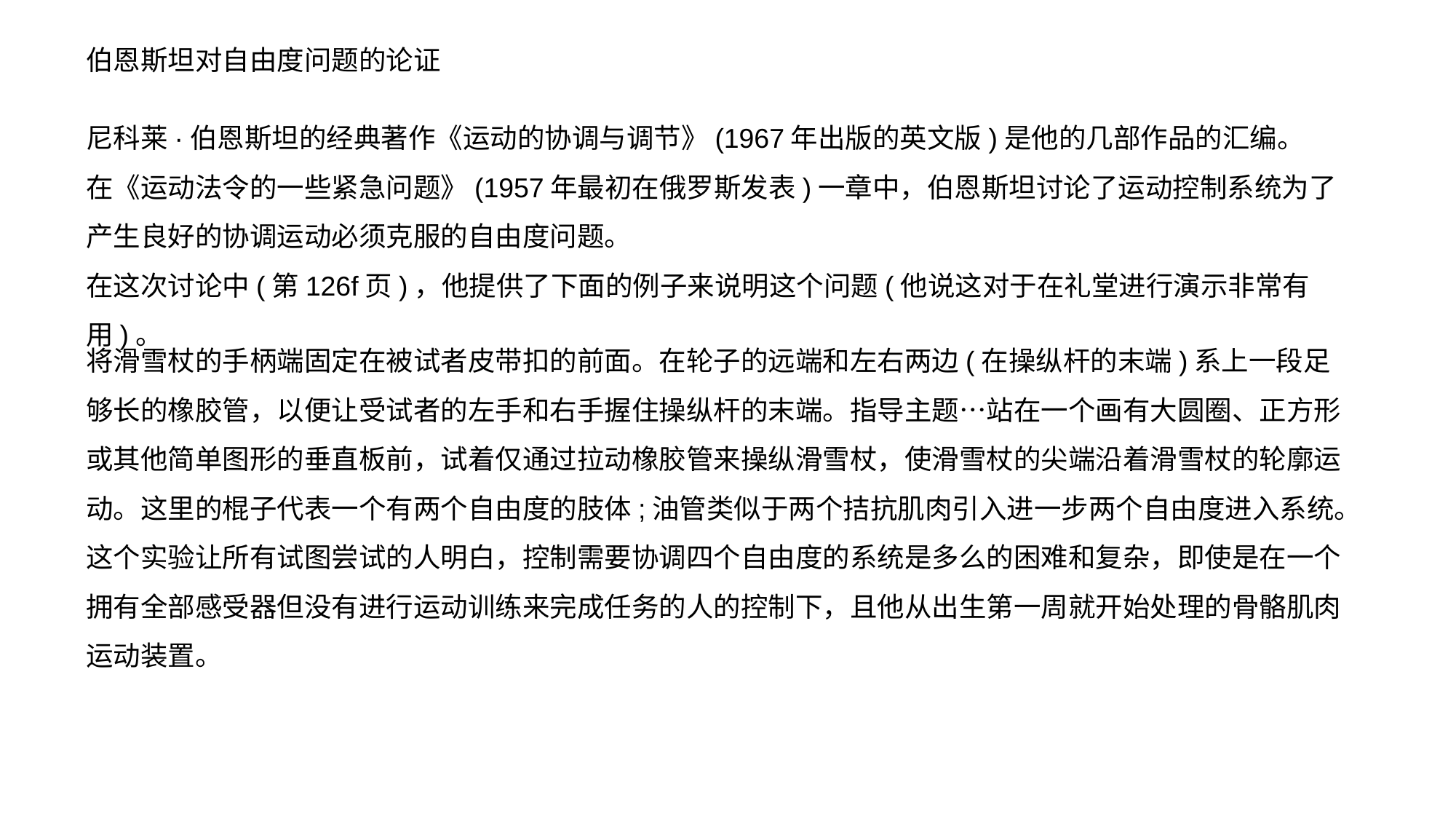

伯恩斯坦对自由度问题的论证
尼科莱·伯恩斯坦的经典著作《运动的协调与调节》(1967年出版的英文版)是他的几部作品的汇编。
在《运动法令的一些紧急问题》(1957年最初在俄罗斯发表)一章中，伯恩斯坦讨论了运动控制系统为了产生良好的协调运动必须克服的自由度问题。
在这次讨论中(第126f页)，他提供了下面的例子来说明这个问题(他说这对于在礼堂进行演示非常有用)。
将滑雪杖的手柄端固定在被试者皮带扣的前面。在轮子的远端和左右两边(在操纵杆的末端)系上一段足够长的橡胶管，以便让受试者的左手和右手握住操纵杆的末端。指导主题…站在一个画有大圆圈、正方形或其他简单图形的垂直板前，试着仅通过拉动橡胶管来操纵滑雪杖，使滑雪杖的尖端沿着滑雪杖的轮廓运动。这里的棍子代表一个有两个自由度的肢体;油管类似于两个拮抗肌肉引入进一步两个自由度进入系统。这个实验让所有试图尝试的人明白，控制需要协调四个自由度的系统是多么的困难和复杂，即使是在一个拥有全部感受器但没有进行运动训练来完成任务的人的控制下，且他从出生第一周就开始处理的骨骼肌肉运动装置。